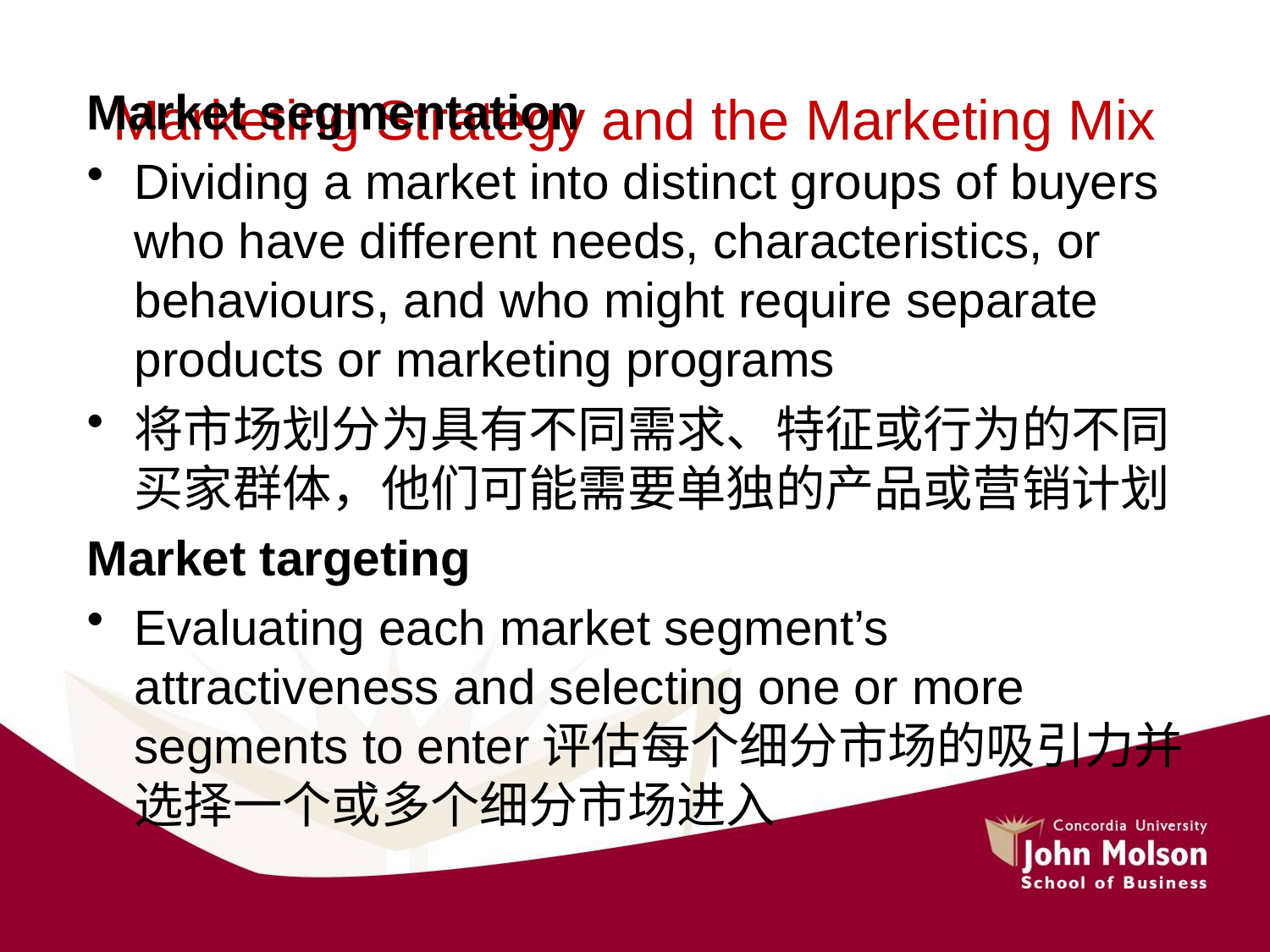

Marketing Strategy and the Marketing Mix
Market segmentation
Dividing a market into distinct groups of buyers who have different needs, characteristics, or behaviours, and who might require separate products or marketing programs
将市场划分为具有不同需求、特征或行为的不同买家群体，他们可能需要单独的产品或营销计划
Market targeting
Evaluating each market segment’s attractiveness and selecting one or more segments to enter评估每个细分市场的吸引力并选择一个或多个细分市场进入